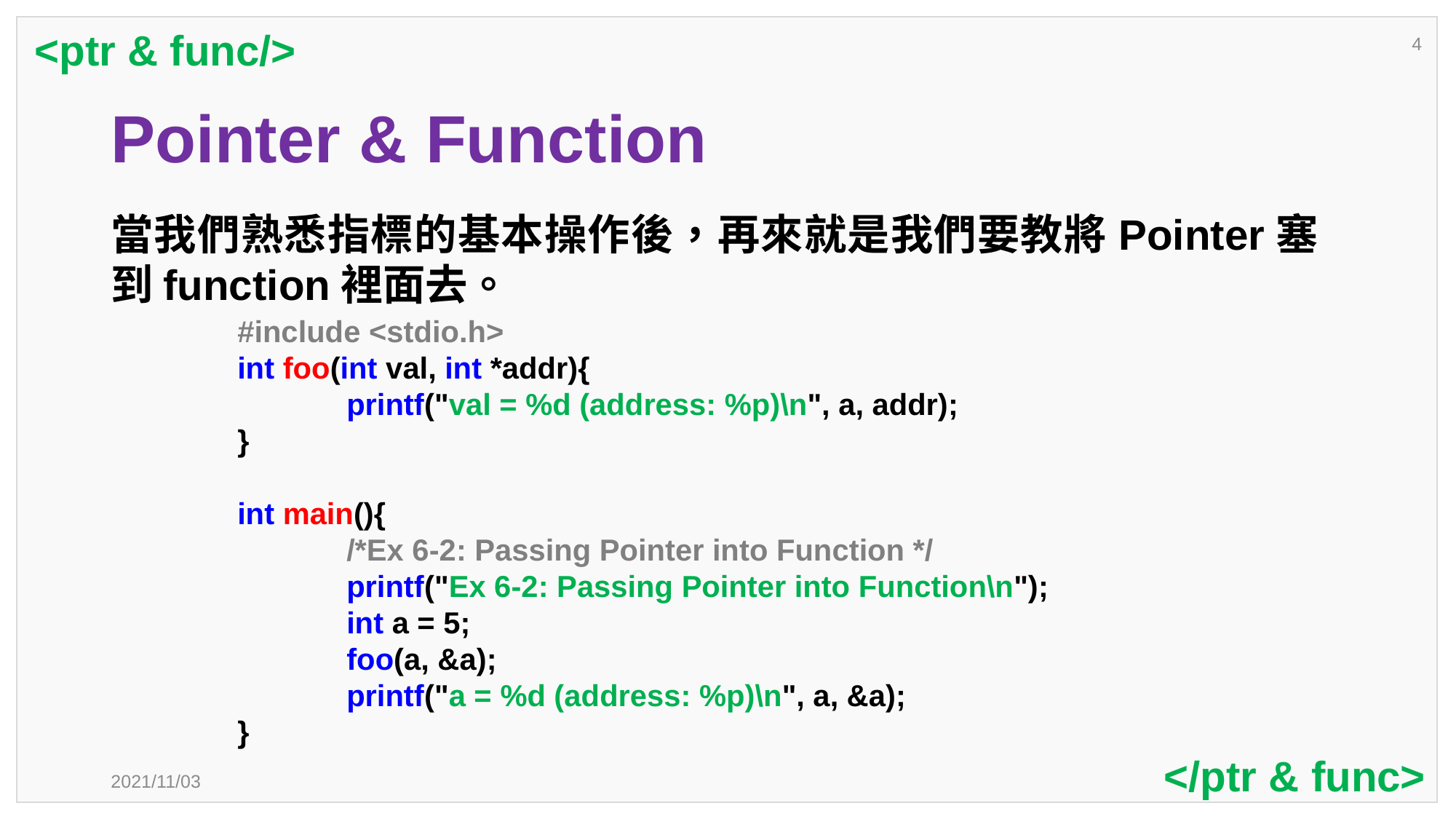

<ptr & func/>
4
# Pointer & Function
當我們熟悉指標的基本操作後，再來就是我們要教將Pointer塞到function裡面去。
#include <stdio.h>
int foo(int val, int *addr){
	printf("val = %d (address: %p)\n", a, addr);
}

int main(){
	/*Ex 6-2: Passing Pointer into Function */
	printf("Ex 6-2: Passing Pointer into Function\n");
	int a = 5;
	foo(a, &a);
	printf("a = %d (address: %p)\n", a, &a);
}
</ptr & func>
2021/11/03